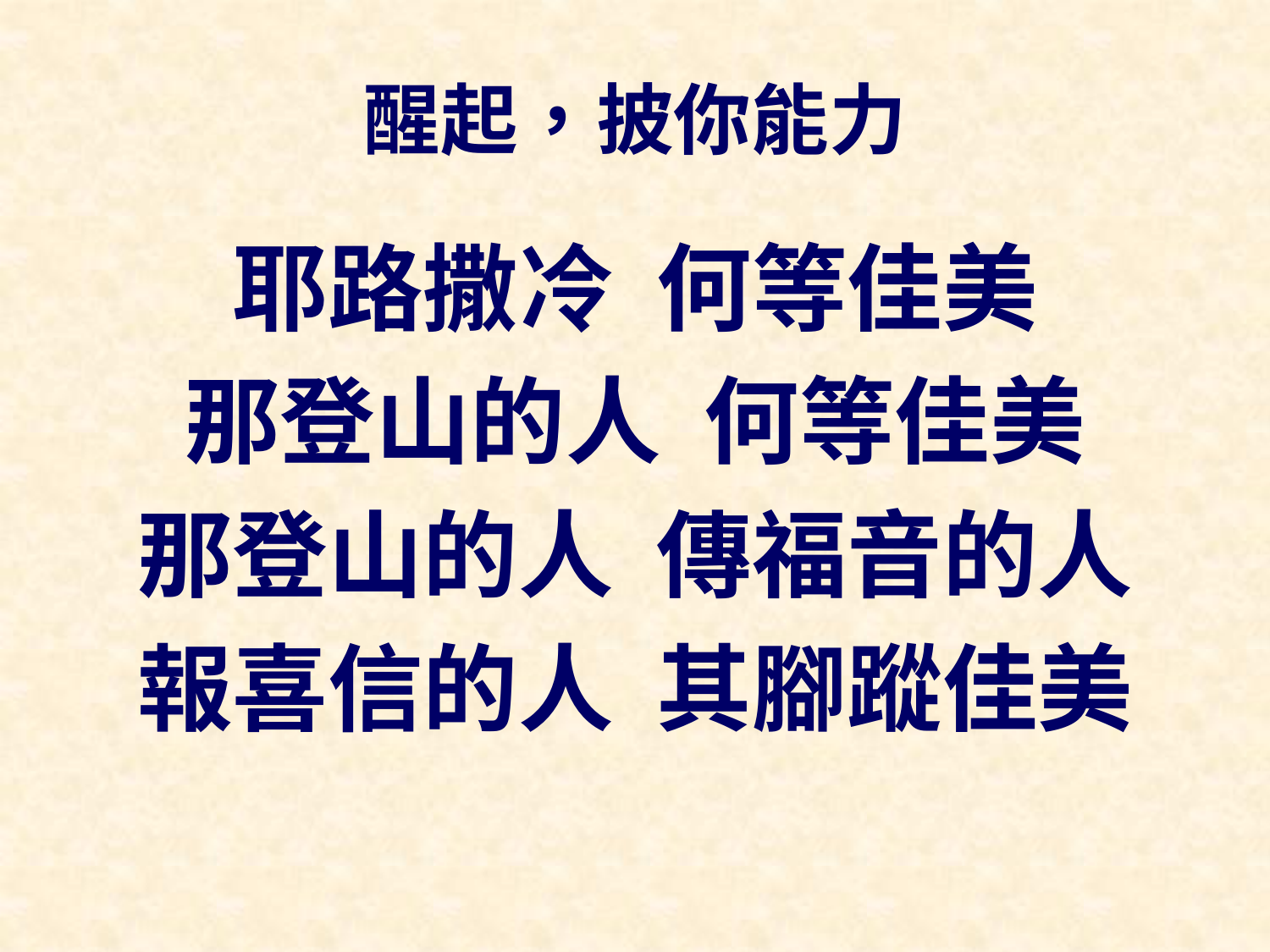

# 醒起，披你能力
耶路撒冷  何等佳美
那登山的人  何等佳美
那登山的人  傳福音的人
報喜信的人  其腳蹤佳美